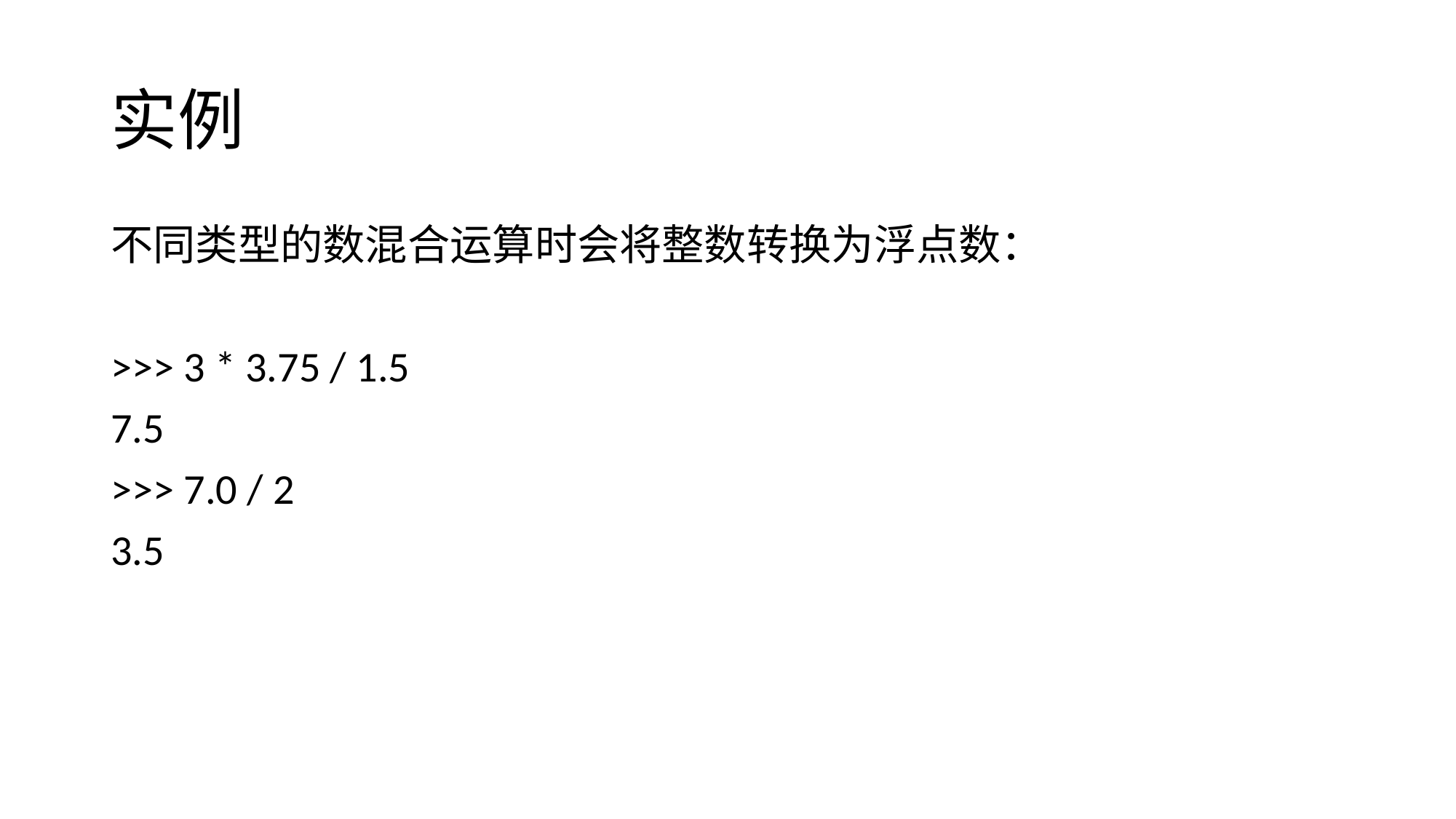

# 实例
不同类型的数混合运算时会将整数转换为浮点数：

>>> 3 * 3.75 / 1.5
7.5
>>> 7.0 / 2
3.5